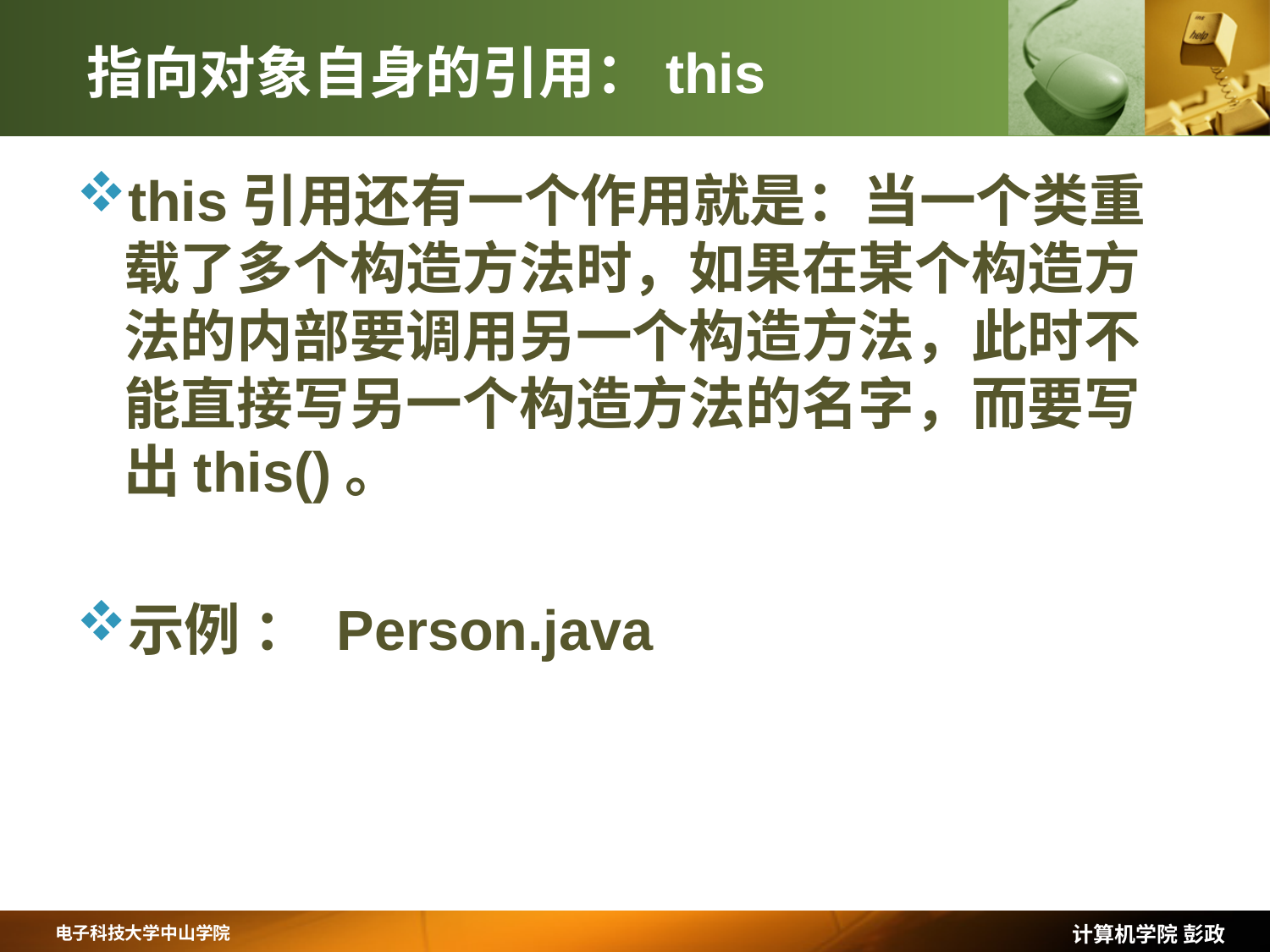

# 指向对象自身的引用：this
this引用还有一个作用就是：当一个类重载了多个构造方法时，如果在某个构造方法的内部要调用另一个构造方法，此时不能直接写另一个构造方法的名字，而要写出this()。

示例 ： Person.java
计算机学院 彭政
电子科技大学中山学院